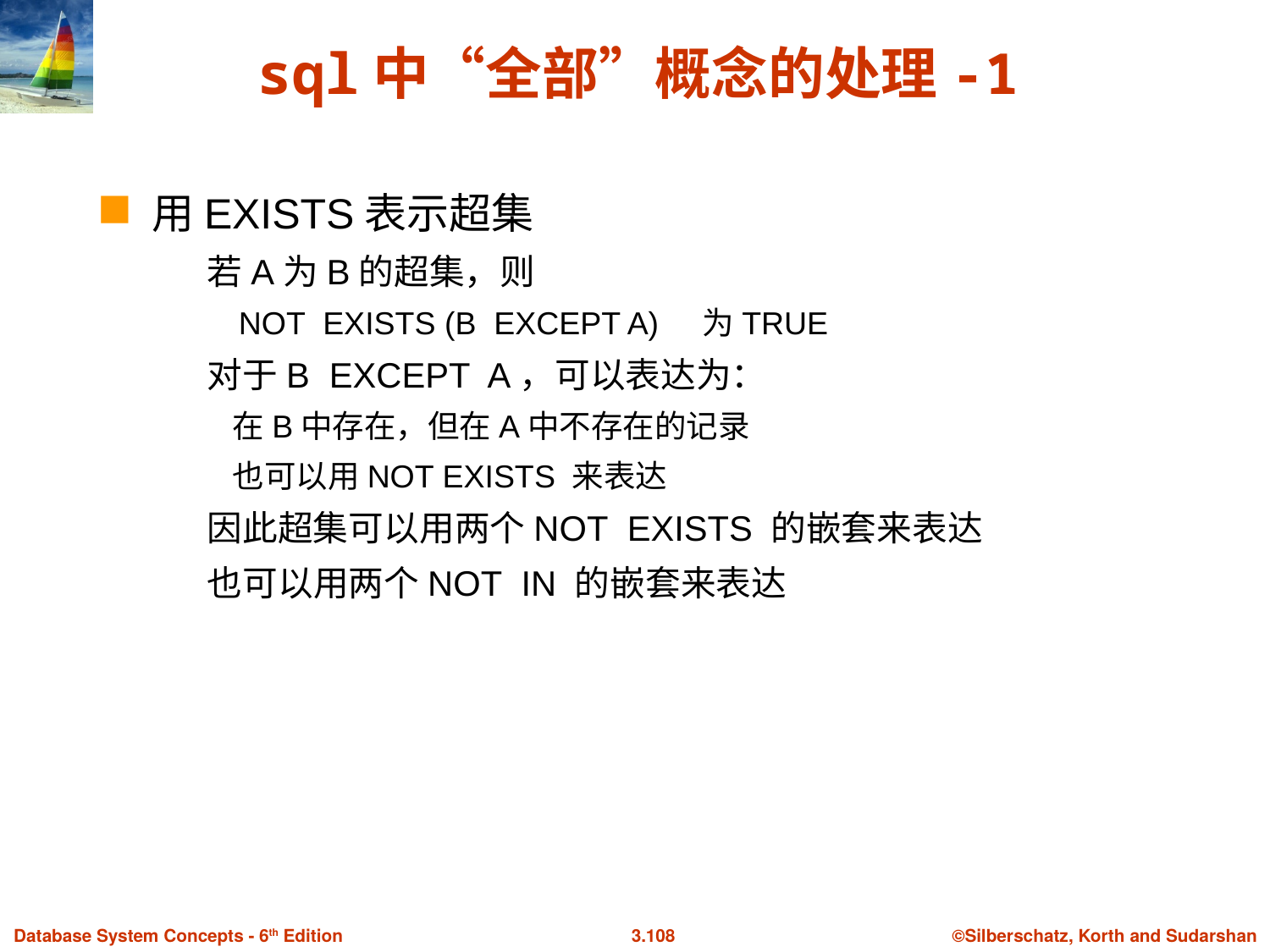

# sql中“全部”概念的处理-1
用EXISTS表示超集
若A为B的超集，则
        NOT  EXISTS (B  EXCEPT A)    为TRUE
对于B  EXCEPT  A，可以表达为：
        在B中存在，但在A中不存在的记录
        也可以用NOT EXISTS 来表达
因此超集可以用两个NOT  EXISTS 的嵌套来表达
也可以用两个NOT  IN 的嵌套来表达